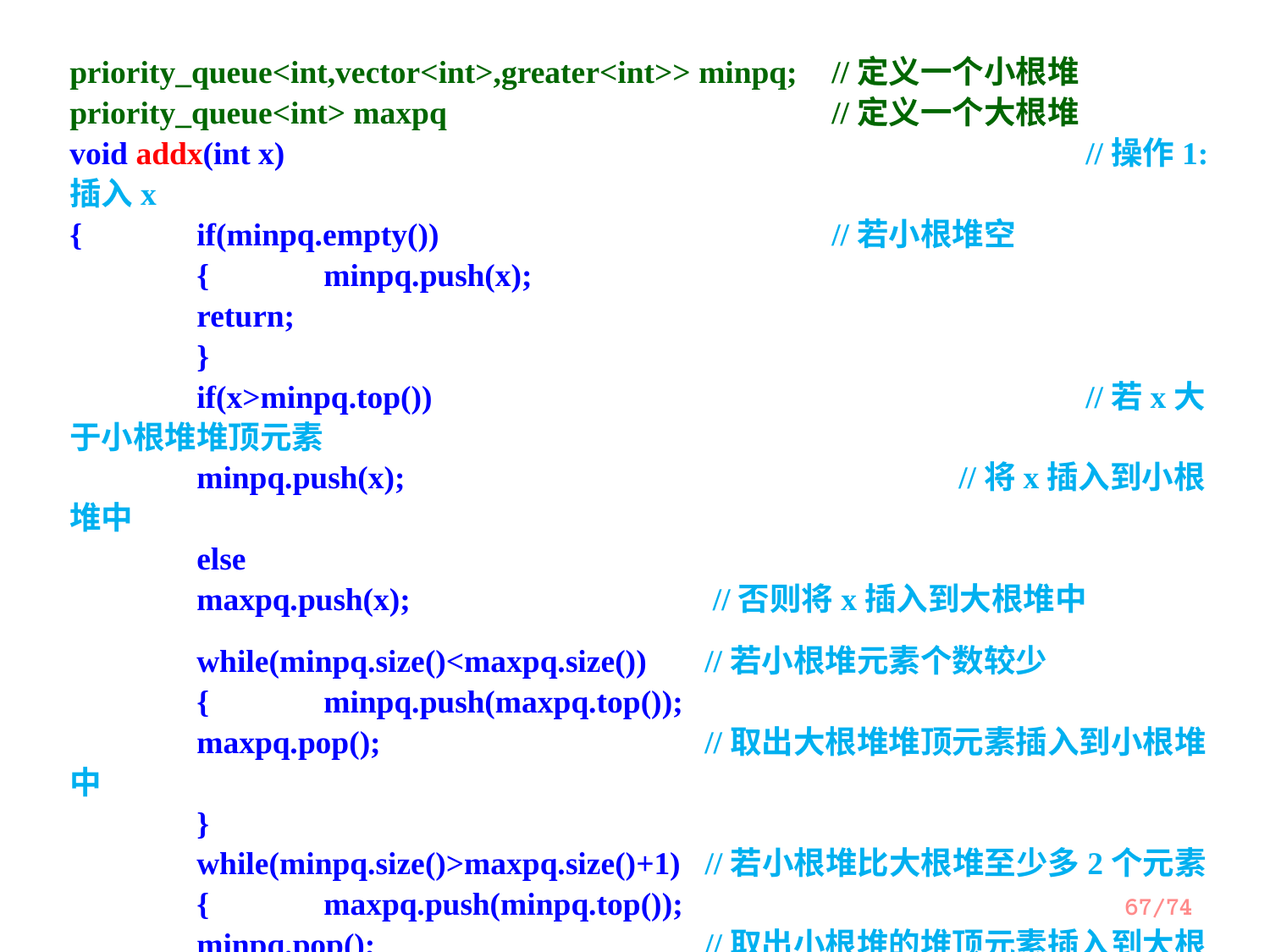

priority_queue<int,vector<int>,greater<int>> minpq; 	//定义一个小根堆
priority_queue<int> maxpq		    		//定义一个大根堆
void addx(int x)			    				//操作1:插入x
{   	if(minpq.empty())                 	    		//若小根堆空
    	{	minpq.push(x);
         	return;
    	}
    	if(x>minpq.top()) 		    				//若x大于小根堆堆顶元素
         	minpq.push(x); 		   			//将x插入到小根堆中
    	else
        	maxpq.push(x);                   	   	 //否则将x插入到大根堆中
    	while(minpq.size()<maxpq.size())  	//若小根堆元素个数较少
    	{	minpq.push(maxpq.top());
        	maxpq.pop();                     	    	//取出大根堆堆顶元素插入到小根堆中
    	}
    	while(minpq.size()>maxpq.size()+1)   //若小根堆比大根堆至少多2个元素
    	{	maxpq.push(minpq.top());
        	minpq.pop();                      	    	//取出小根堆的堆顶元素插入到大根堆中
    	}
}
67/74